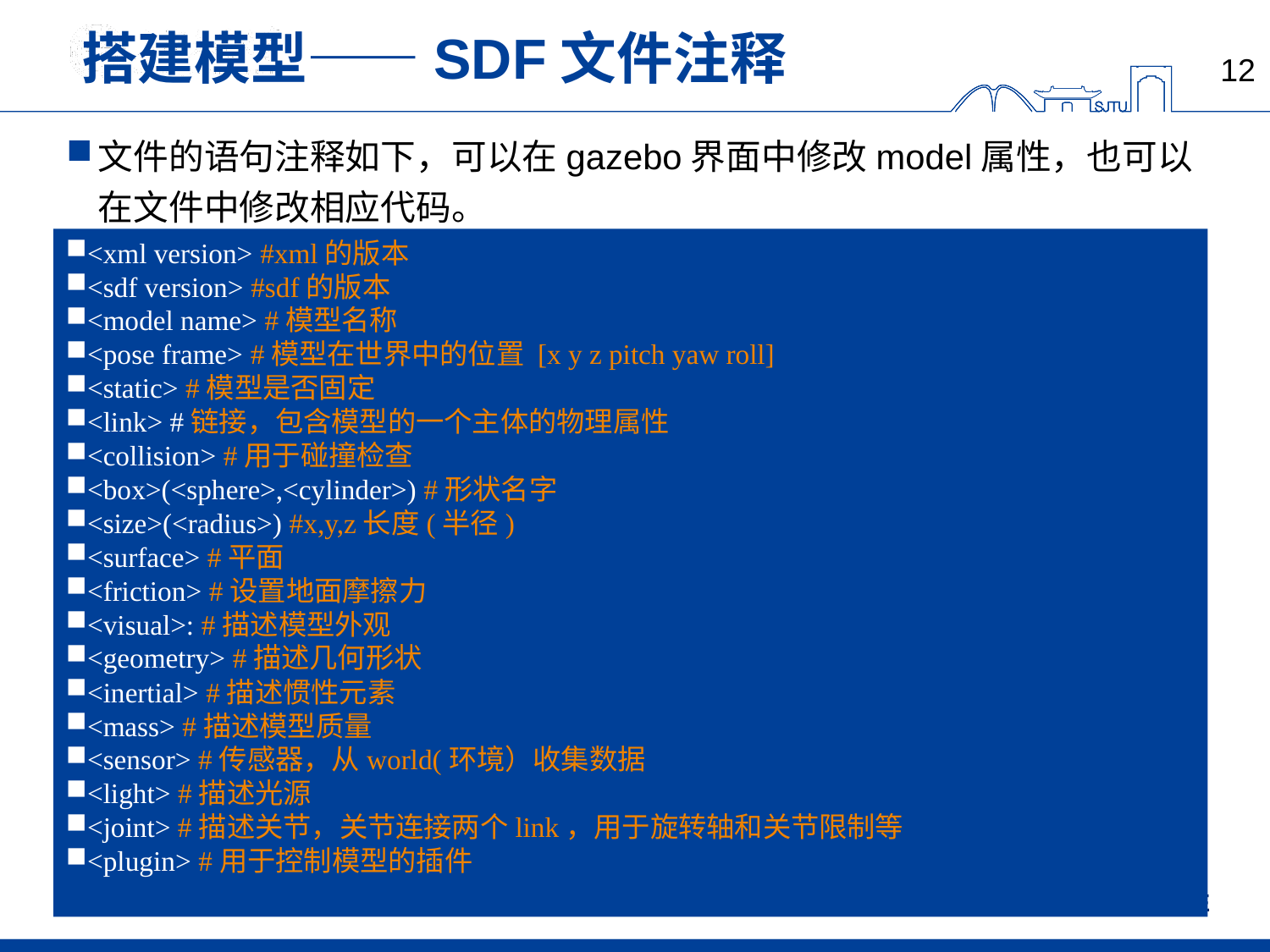

# 搭建模型——SDF文件注释
12
文件的语句注释如下，可以在gazebo界面中修改model属性，也可以在文件中修改相应代码。

<xml version> #xml的版本
<sdf version> #sdf的版本
<model name> #模型名称
<pose frame> #模型在世界中的位置 [x y z pitch yaw roll]
<static> #模型是否固定
<link> #链接，包含模型的一个主体的物理属性
<collision> #用于碰撞检查
<box>(<sphere>,<cylinder>) #形状名字
<size>(<radius>) #x,y,z长度(半径)
<surface> #平面
<friction> #设置地面摩擦力
<visual>: #描述模型外观
<geometry> #描述几何形状
<inertial> #描述惯性元素
<mass> #描述模型质量
<sensor> #传感器，从world(环境）收集数据
<light> #描述光源
<joint> #描述关节，关节连接两个link，用于旋转轴和关节限制等
<plugin> #用于控制模型的插件